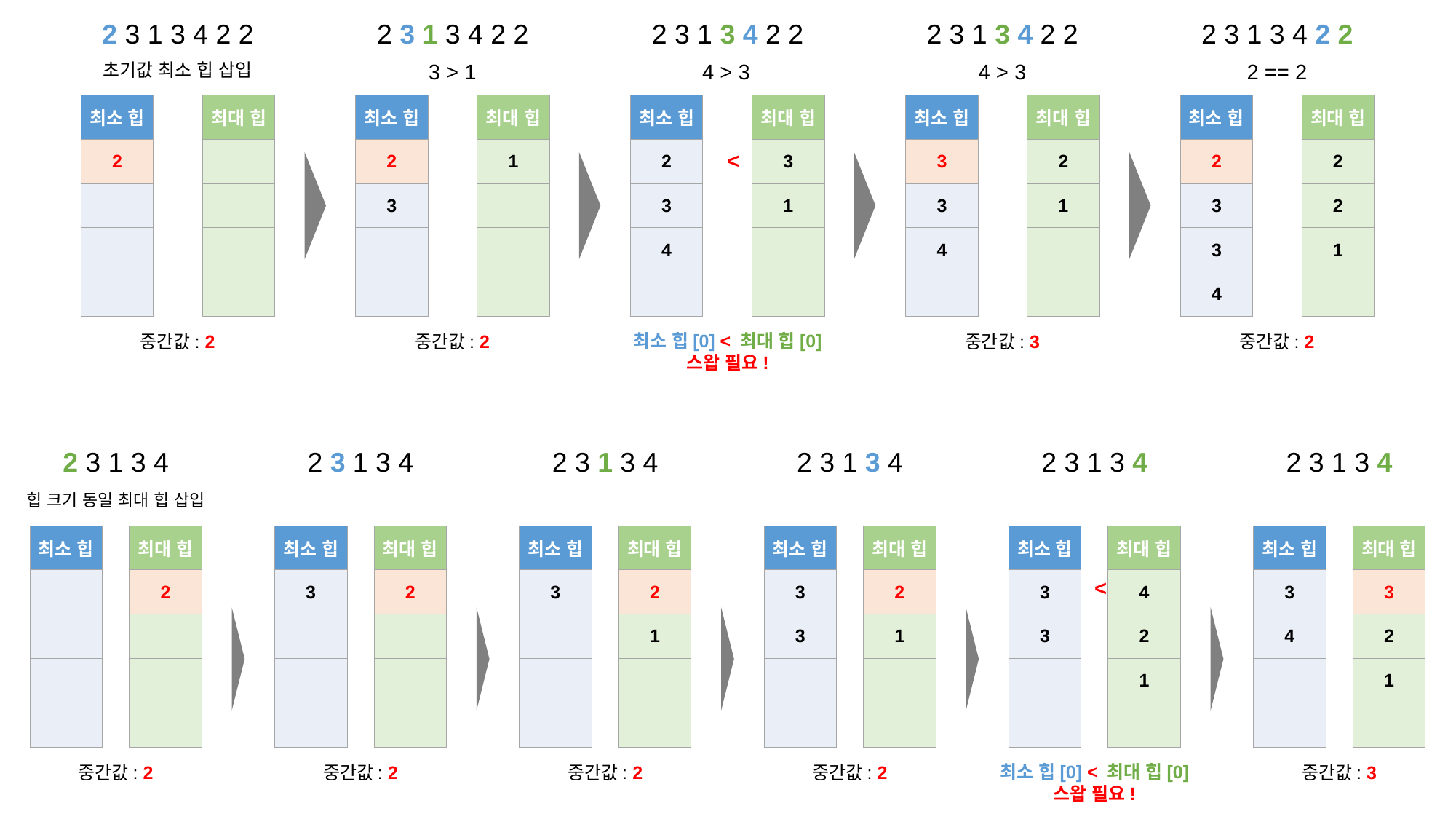

2 3 1 3 4 2 2
2 3 1 3 4 2 2
2 3 1 3 4 2 2
2 3 1 3 4 2 2
2 3 1 3 4 2 2
초기값 최소 힙 삽입
3 > 1
4 > 3
4 > 3
2 == 2
| 최소 힙 |
| --- |
| 2 |
|  |
|  |
|  |
| 최대 힙 |
| --- |
|  |
|  |
|  |
|  |
| 최소 힙 |
| --- |
| 2 |
| 3 |
|  |
|  |
| 최대 힙 |
| --- |
| 1 |
|  |
|  |
|  |
| 최소 힙 |
| --- |
| 2 |
| 3 |
| 4 |
|  |
| 최대 힙 |
| --- |
| 3 |
| 1 |
|  |
|  |
| 최소 힙 |
| --- |
| 3 |
| 3 |
| 4 |
|  |
| 최대 힙 |
| --- |
| 2 |
| 1 |
|  |
|  |
| 최소 힙 |
| --- |
| 2 |
| 3 |
| 3 |
| 4 |
| 최대 힙 |
| --- |
| 2 |
| 2 |
| 1 |
|  |
<

중간값: 2
중간값: 2
최소 힙[0] < 최대 힙[0]
스왑 필요!
중간값: 3
중간값: 2
2 3 1 3 4
2 3 1 3 4
2 3 1 3 4
2 3 1 3 4
2 3 1 3 4
2 3 1 3 4
힙 크기 동일 최대 힙 삽입
| 최소 힙 |
| --- |
|  |
|  |
|  |
|  |
| 최대 힙 |
| --- |
| 2 |
|  |
|  |
|  |
| 최소 힙 |
| --- |
| 3 |
|  |
|  |
|  |
| 최대 힙 |
| --- |
| 2 |
|  |
|  |
|  |
| 최소 힙 |
| --- |
| 3 |
|  |
|  |
|  |
| 최대 힙 |
| --- |
| 2 |
| 1 |
|  |
|  |
| 최소 힙 |
| --- |
| 3 |
| 3 |
|  |
|  |
| 최대 힙 |
| --- |
| 2 |
| 1 |
|  |
|  |
| 최소 힙 |
| --- |
| 3 |
| 3 |
|  |
|  |
| 최대 힙 |
| --- |
| 4 |
| 2 |
| 1 |
|  |
| 최소 힙 |
| --- |
| 3 |
| 4 |
|  |
|  |
| 최대 힙 |
| --- |
| 3 |
| 2 |
| 1 |
|  |
<

중간값: 2
중간값: 2
중간값: 2
중간값: 2
최소 힙[0] < 최대 힙[0]
스왑 필요!
중간값: 3